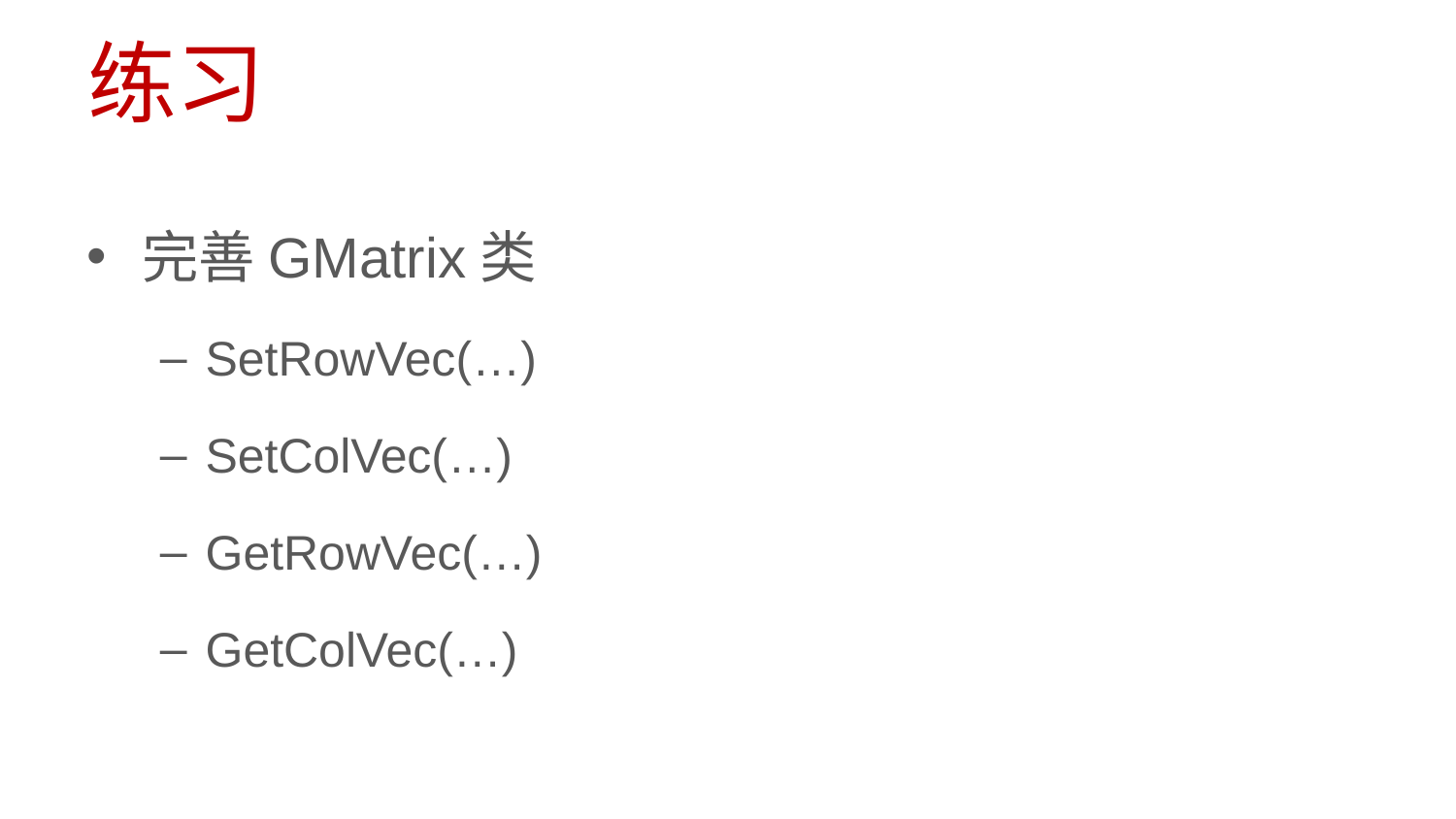

# 练习
完善GMatrix类
SetRowVec(…)
SetColVec(…)
GetRowVec(…)
GetColVec(…)